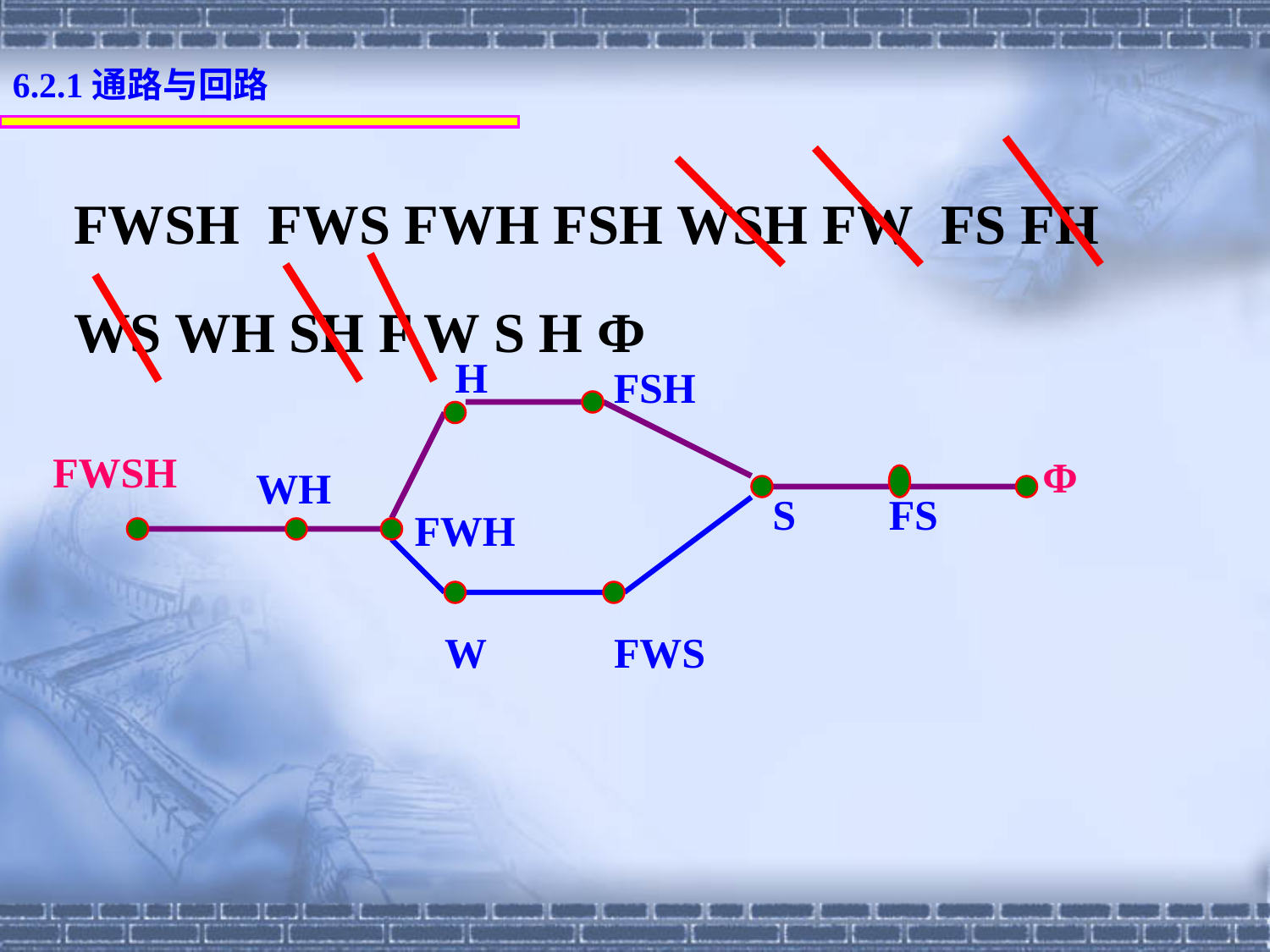

6.2.1通路与回路

FWSH  FWS FWH FSH WSH FW  FS FH
WS WH SH F W S H Ф

H
FSH
FWSH
Φ
WH
S
FS
FWH
W
FWS